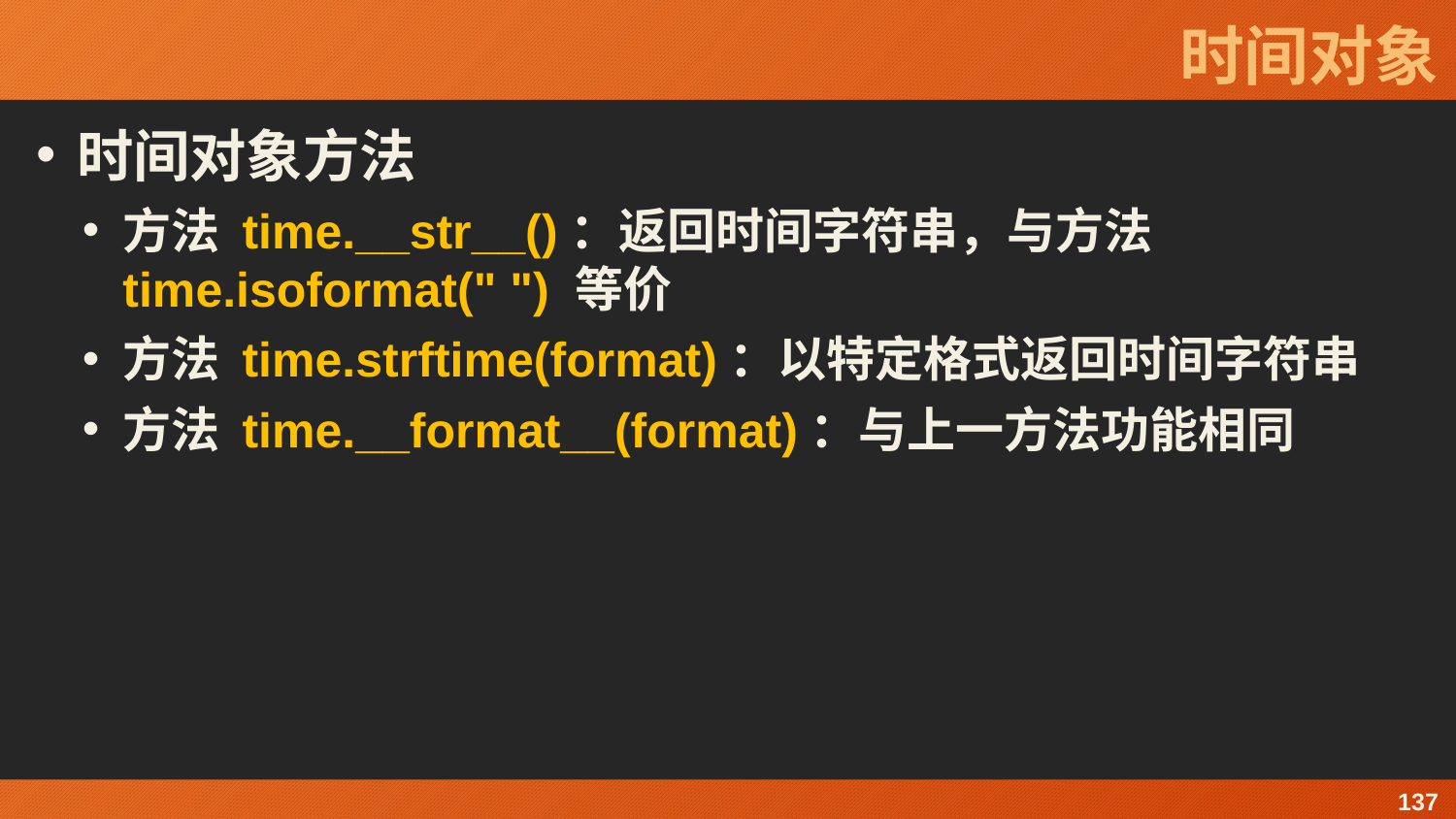

# 时间对象
时间对象方法
方法 time.__str__()：返回时间字符串，与方法 time.isoformat(" ") 等价
方法 time.strftime(format)：以特定格式返回时间字符串
方法 time.__format__(format)：与上一方法功能相同
137